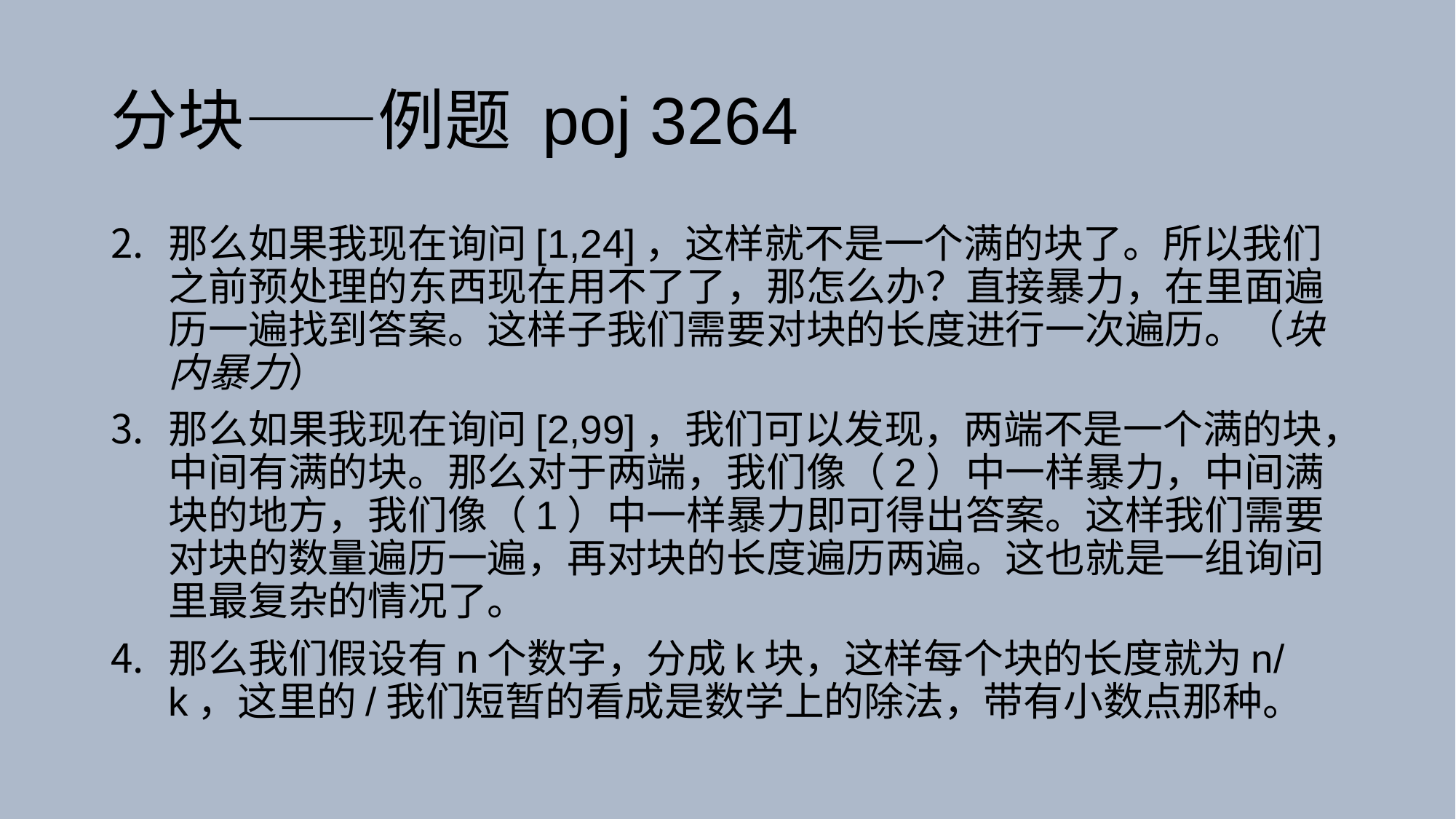

# 分块——例题 poj 3264
那么如果我现在询问[1,24]，这样就不是一个满的块了。所以我们之前预处理的东西现在用不了了，那怎么办？直接暴力，在里面遍历一遍找到答案。这样子我们需要对块的长度进行一次遍历。（块内暴力）
那么如果我现在询问[2,99]，我们可以发现，两端不是一个满的块，中间有满的块。那么对于两端，我们像（2）中一样暴力，中间满块的地方，我们像（1）中一样暴力即可得出答案。这样我们需要对块的数量遍历一遍，再对块的长度遍历两遍。这也就是一组询问里最复杂的情况了。
那么我们假设有n个数字，分成k块，这样每个块的长度就为n/k，这里的/我们短暂的看成是数学上的除法，带有小数点那种。